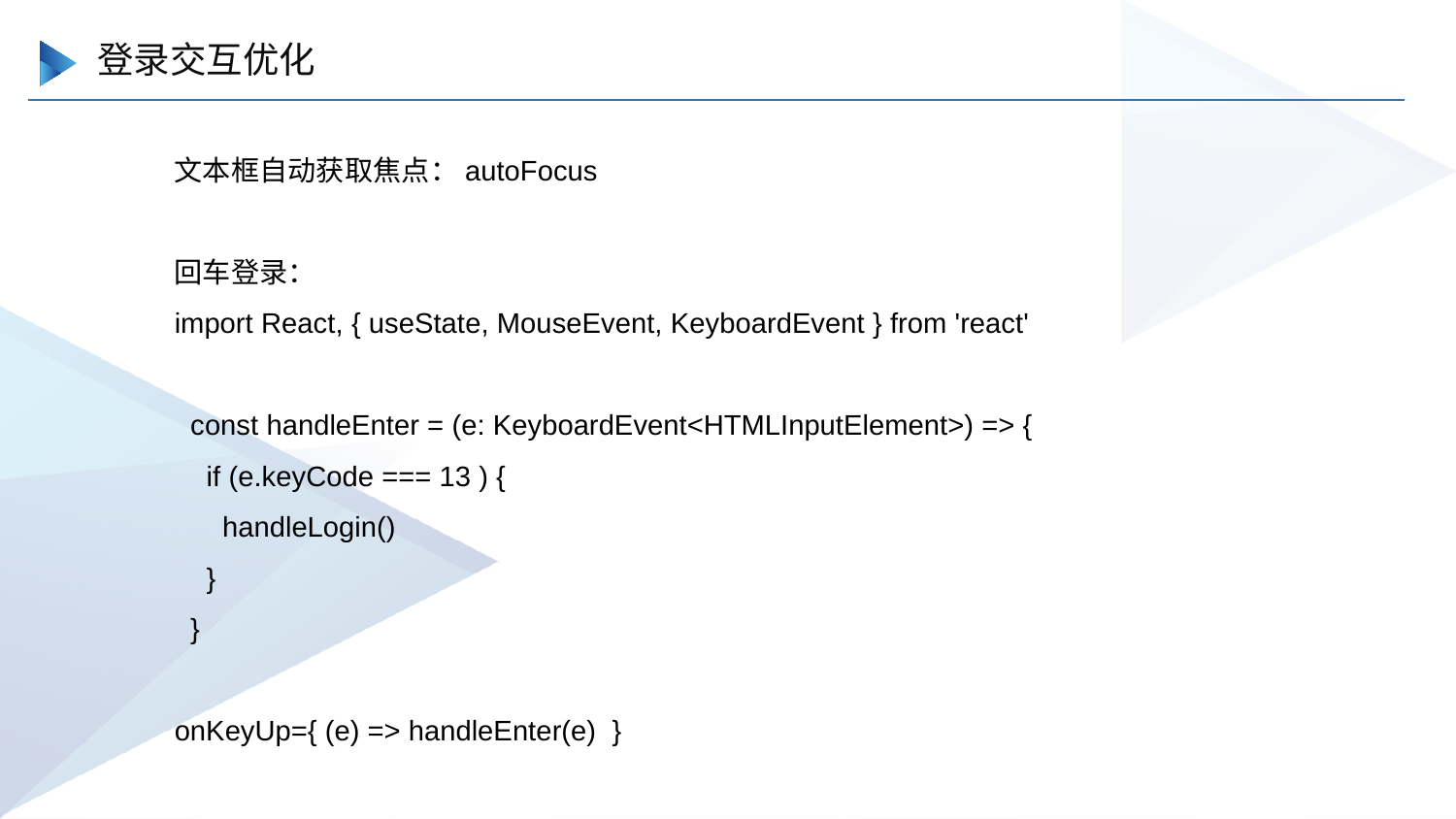

登录交互优化
文本框自动获取焦点：autoFocus

回车登录：
import React, { useState, MouseEvent, KeyboardEvent } from 'react'

  const handleEnter = (e: KeyboardEvent<HTMLInputElement>) => {
    if (e.keyCode === 13 ) {
      handleLogin()
    }
  }

onKeyUp={ (e) => handleEnter(e)  }